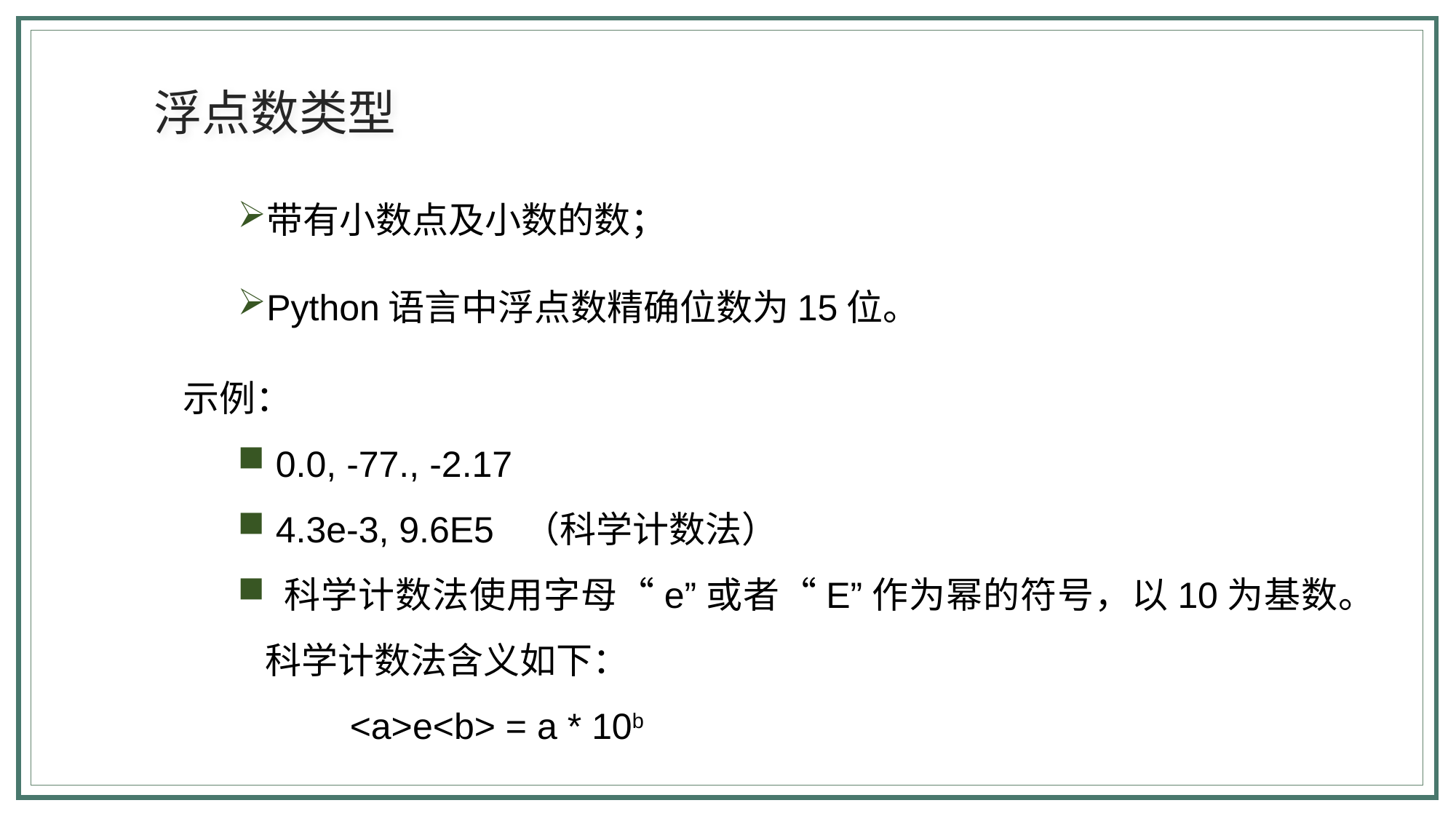

浮点数类型
带有小数点及小数的数；
Python语言中浮点数精确位数为15位。
示例：
 0.0, -77., -2.17
 4.3e-3, 9.6E5  （科学计数法）
 科学计数法使用字母“e”或者“E”作为幂的符号，以10为基数。科学计数法含义如下：
           <a>e<b> = a * 10b